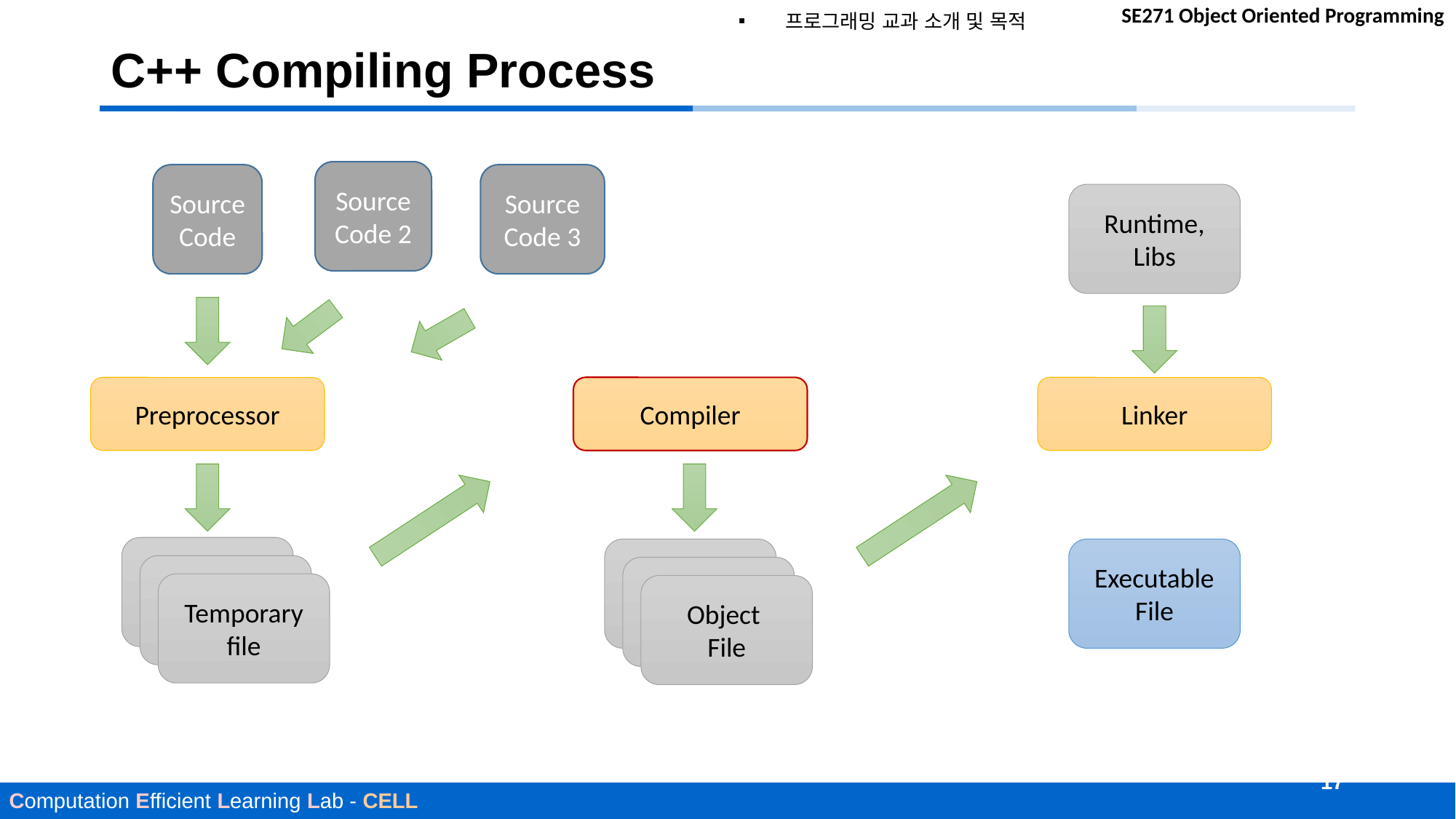

프로그래밍 교과 소개 및 목적
# C++ Compiling Process
Source Code 2
Source Code
Source Code 3
Runtime, Libs

Preprocessor
Compiler
Linker

Temporary file
Object
File
Executable File
Temporary file
Object
File
Temporary file
Object
File
17